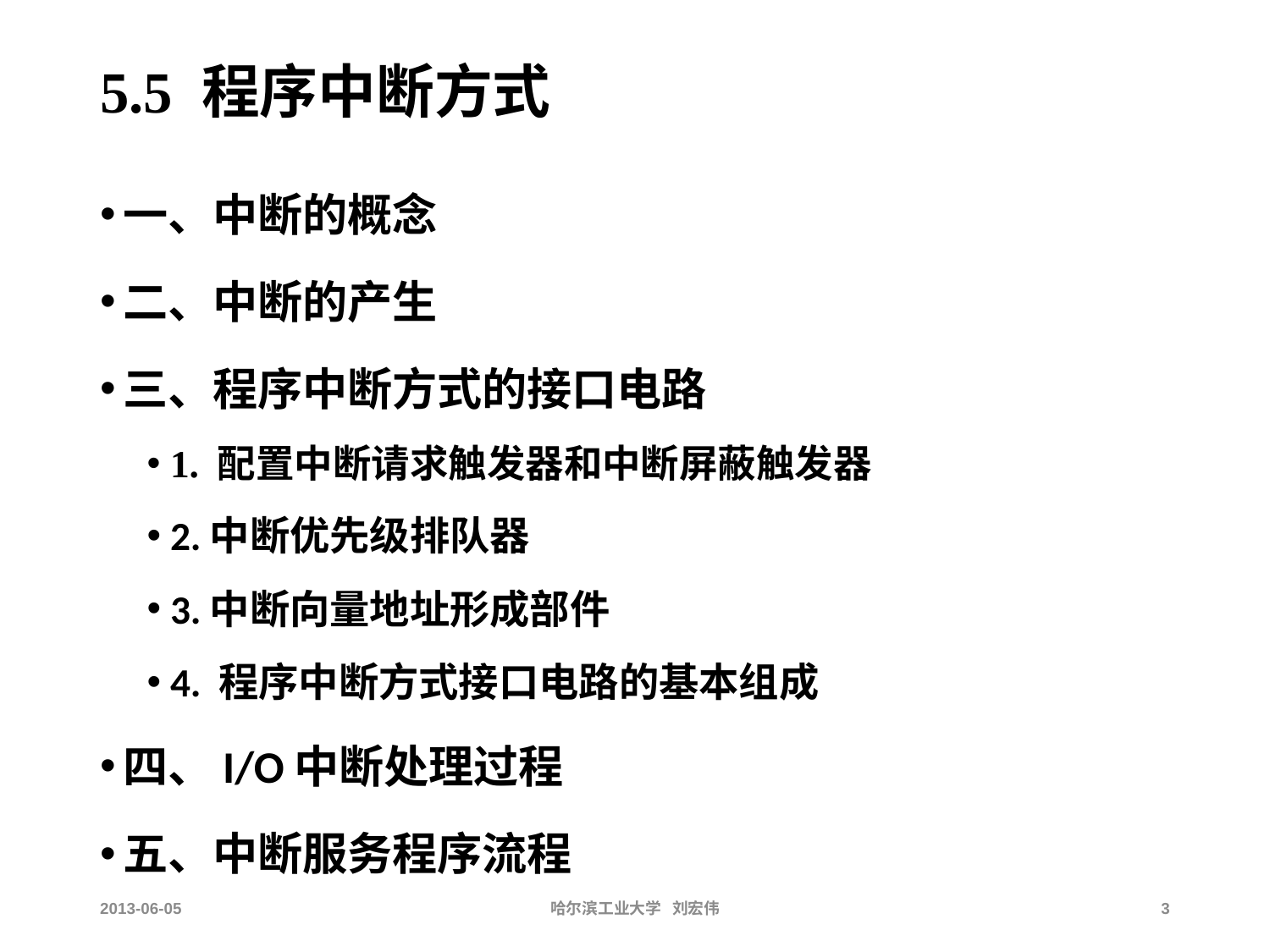

# 5.5 程序中断方式
一、中断的概念
二、中断的产生
三、程序中断方式的接口电路
1. 配置中断请求触发器和中断屏蔽触发器
2.中断优先级排队器
3.中断向量地址形成部件
4. 程序中断方式接口电路的基本组成
四、I/O中断处理过程
五、中断服务程序流程

2013-06-05
哈尔滨工业大学   刘宏伟
3